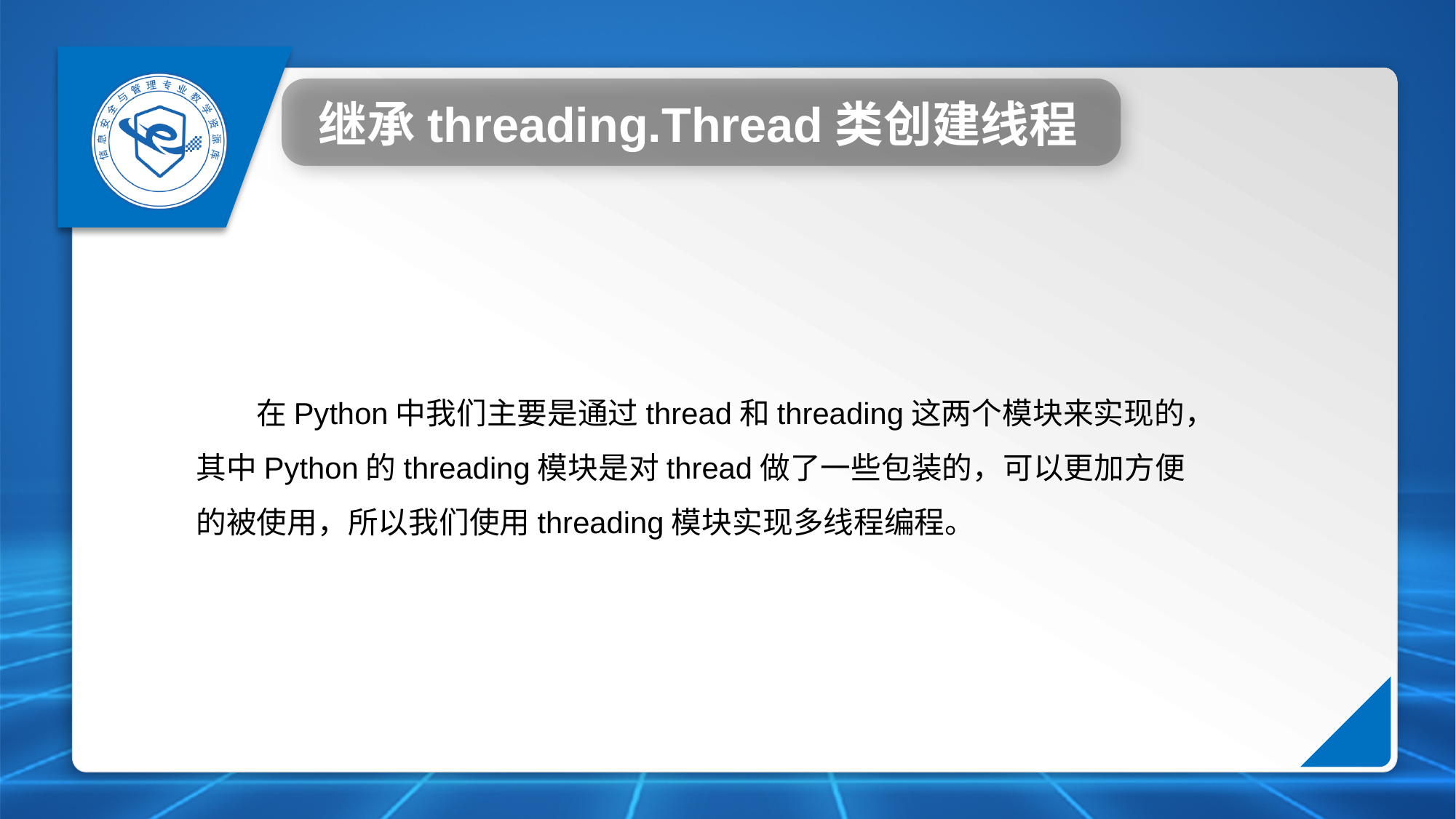

继承threading.Thread类创建线程
在Python中我们主要是通过thread和threading这两个模块来实现的，其中Python的threading模块是对thread做了一些包装的，可以更加方便的被使用，所以我们使用threading模块实现多线程编程。